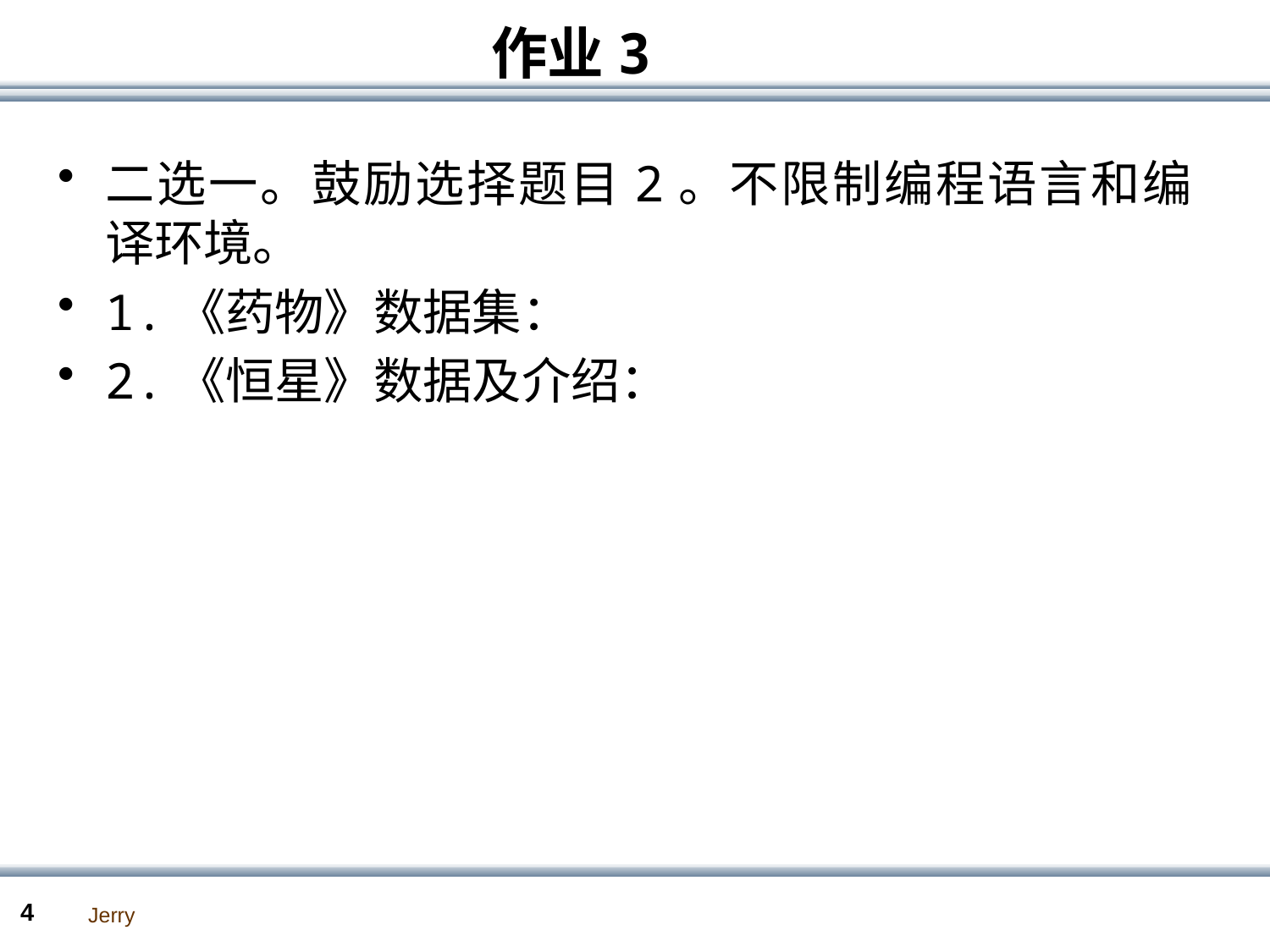

# 作业3
二选一。鼓励选择题目2。不限制编程语言和编译环境。
1.《药物》数据集：
2.《恒星》数据及介绍：